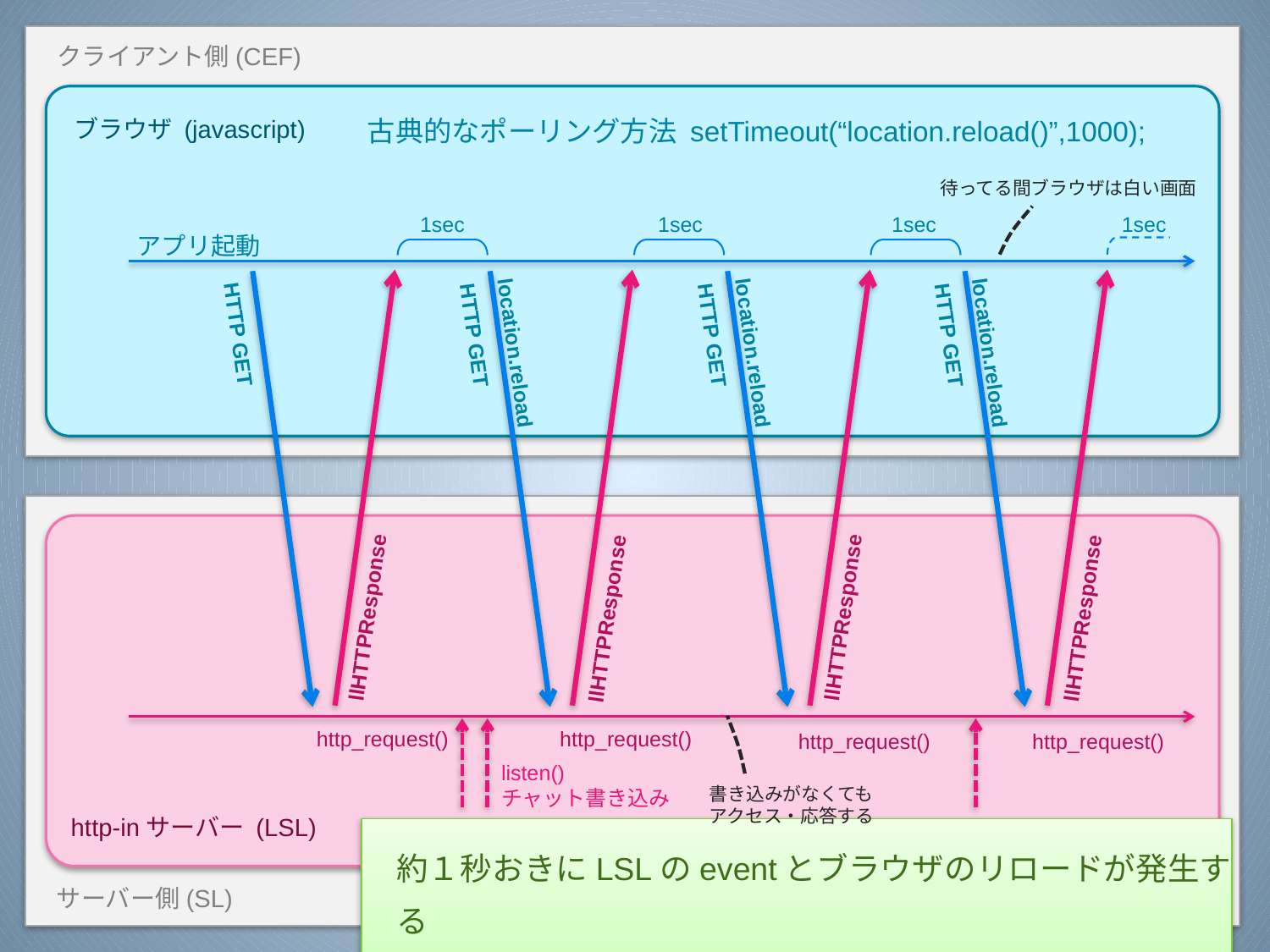

クライアント側(CEF)

ブラウザ (javascript)
古典的なポーリング方法 setTimeout(“location.reload()”,1000);

待ってる間ブラウザは白い画面

1sec
1sec
1sec
1sec

アプリ起動
location.reload
HTTP GET
location.reload
HTTP GET
location.reload
HTTP GET
HTTP GET

llHTTPResponse
llHTTPResponse
llHTTPResponse
llHTTPResponse

http_request()
http_request()
http_request()
http_request()
listen()
チャット書き込み
書き込みがなくても
アクセス・応答する
http-inサーバー (LSL)
約１秒おきにLSLのeventとブラウザのリロードが発生する
サーバー側(SL)